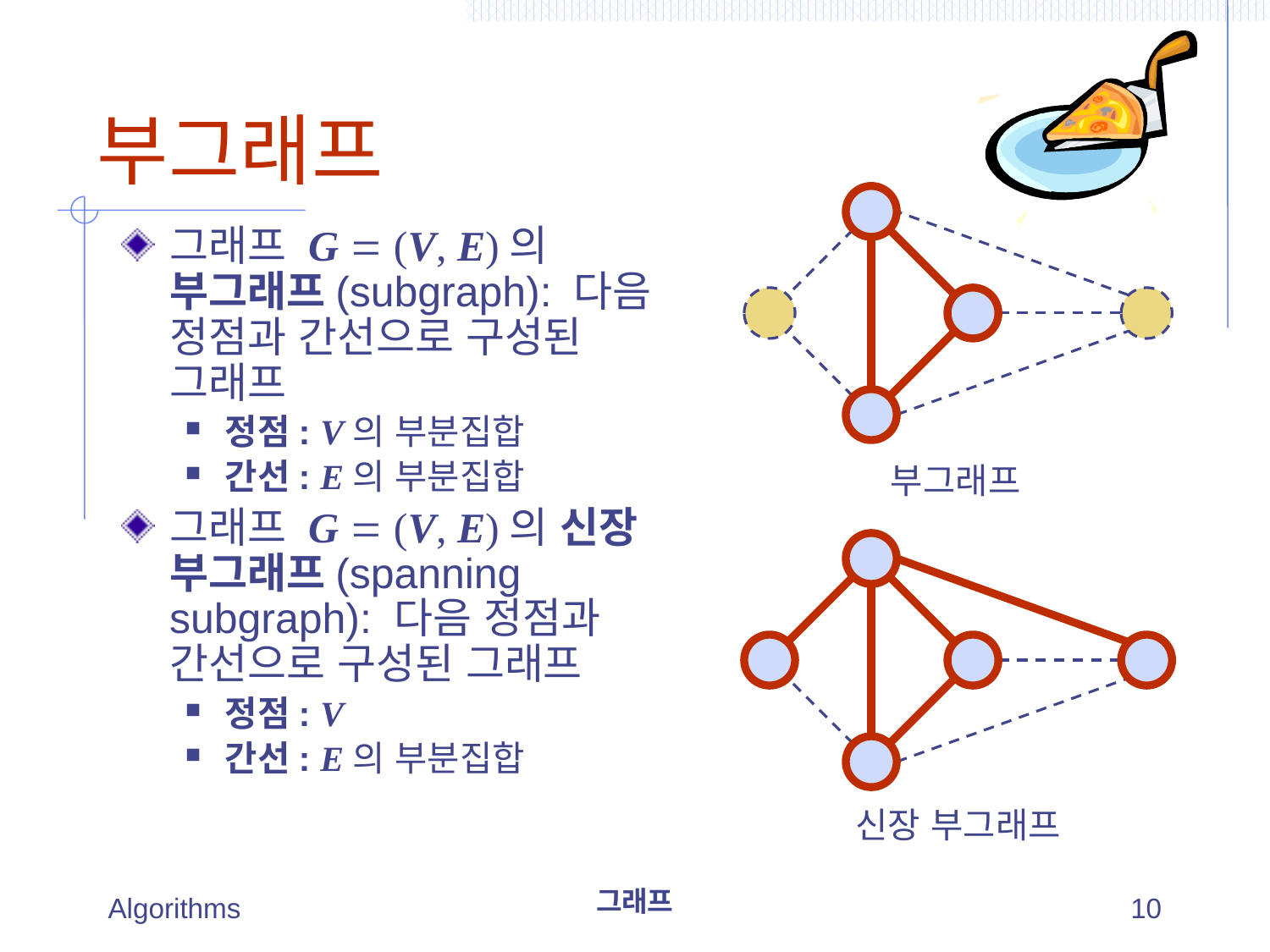

# 부그래프

그래프 G = (V, E)의 부그래프(subgraph): 다음 정점과 간선으로 구성된 그래프
정점: V의 부분집합
간선: E의 부분집합
그래프 G = (V, E)의 신장 부그래프(spanning subgraph): 다음 정점과 간선으로 구성된 그래프
정점: V
간선: E의 부분집합

부그래프

신장 부그래프
Algorithms
그래프
10